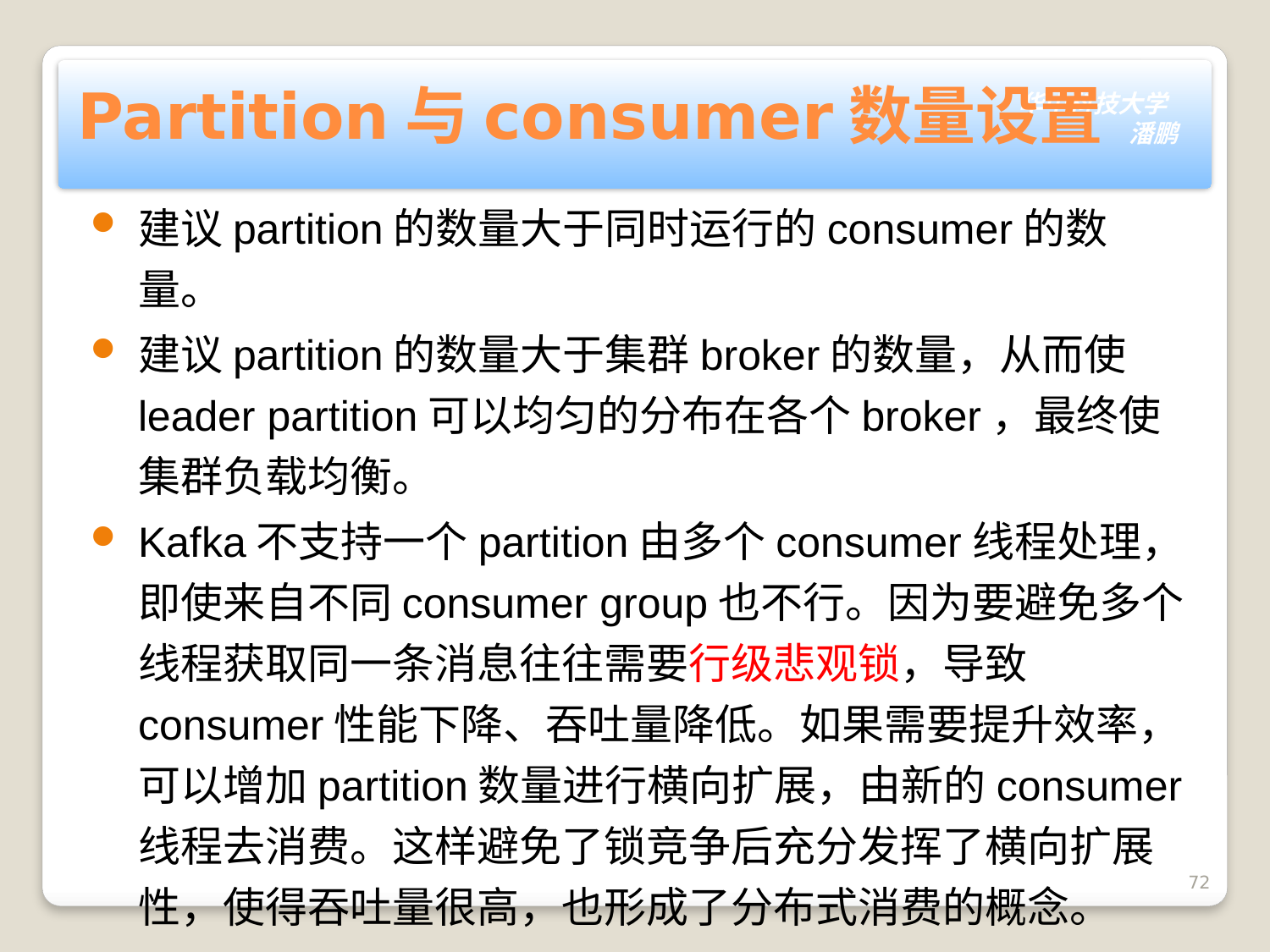

# Partition与consumer数量设置
建议partition的数量大于同时运行的consumer的数量。
建议partition的数量大于集群broker的数量，从而使leader partition可以均匀的分布在各个broker，最终使集群负载均衡。
Kafka不支持一个partition由多个consumer线程处理，即使来自不同consumer group也不行。因为要避免多个线程获取同一条消息往往需要行级悲观锁，导致consumer性能下降、吞吐量降低。如果需要提升效率，可以增加partition数量进行横向扩展，由新的consumer线程去消费。这样避免了锁竞争后充分发挥了横向扩展性，使得吞吐量很高，也形成了分布式消费的概念。
72